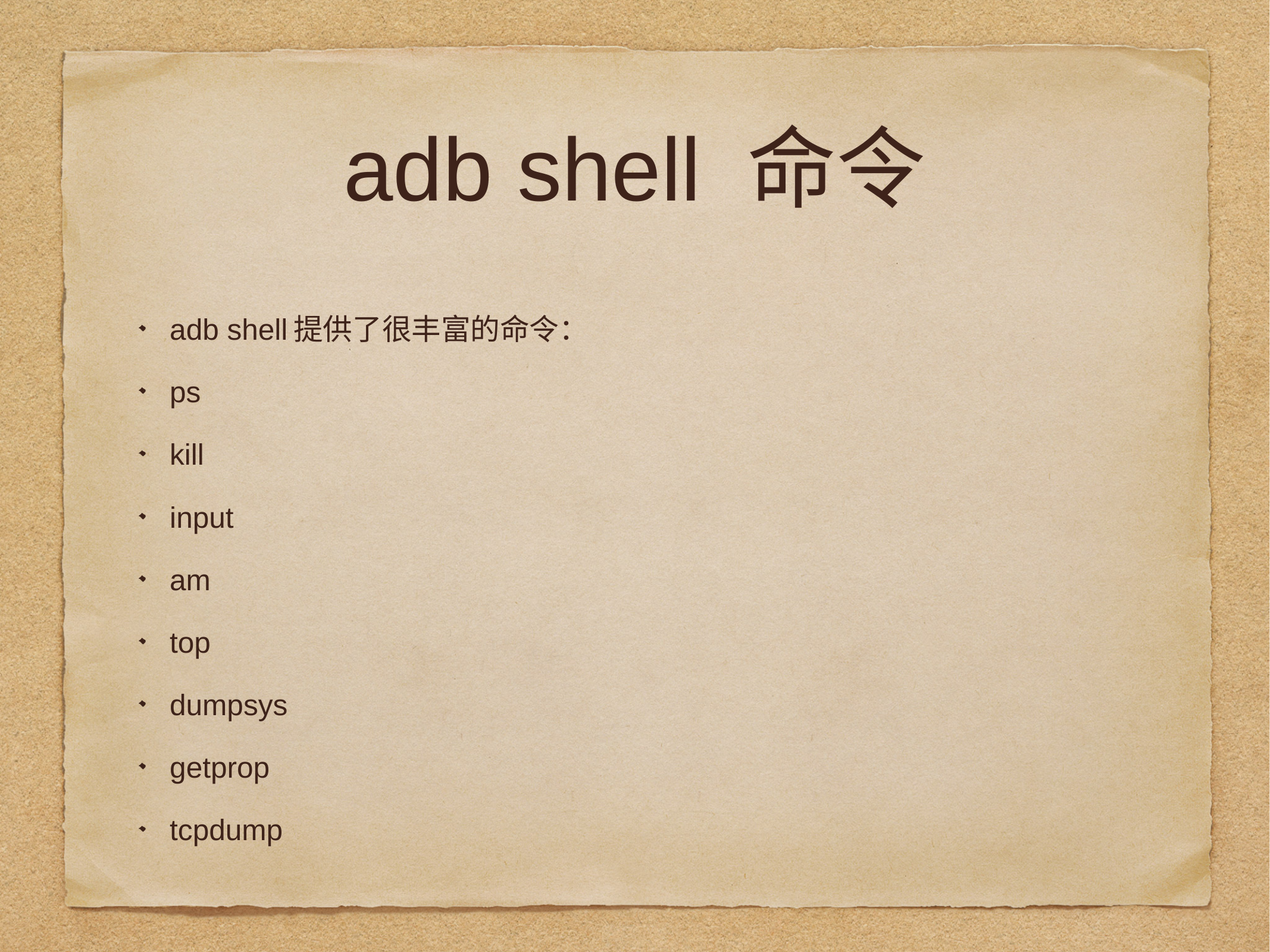

# adb shell 命令
adb shell提供了很丰富的命令：
ps
kill
input
am
top
dumpsys
getprop
tcpdump